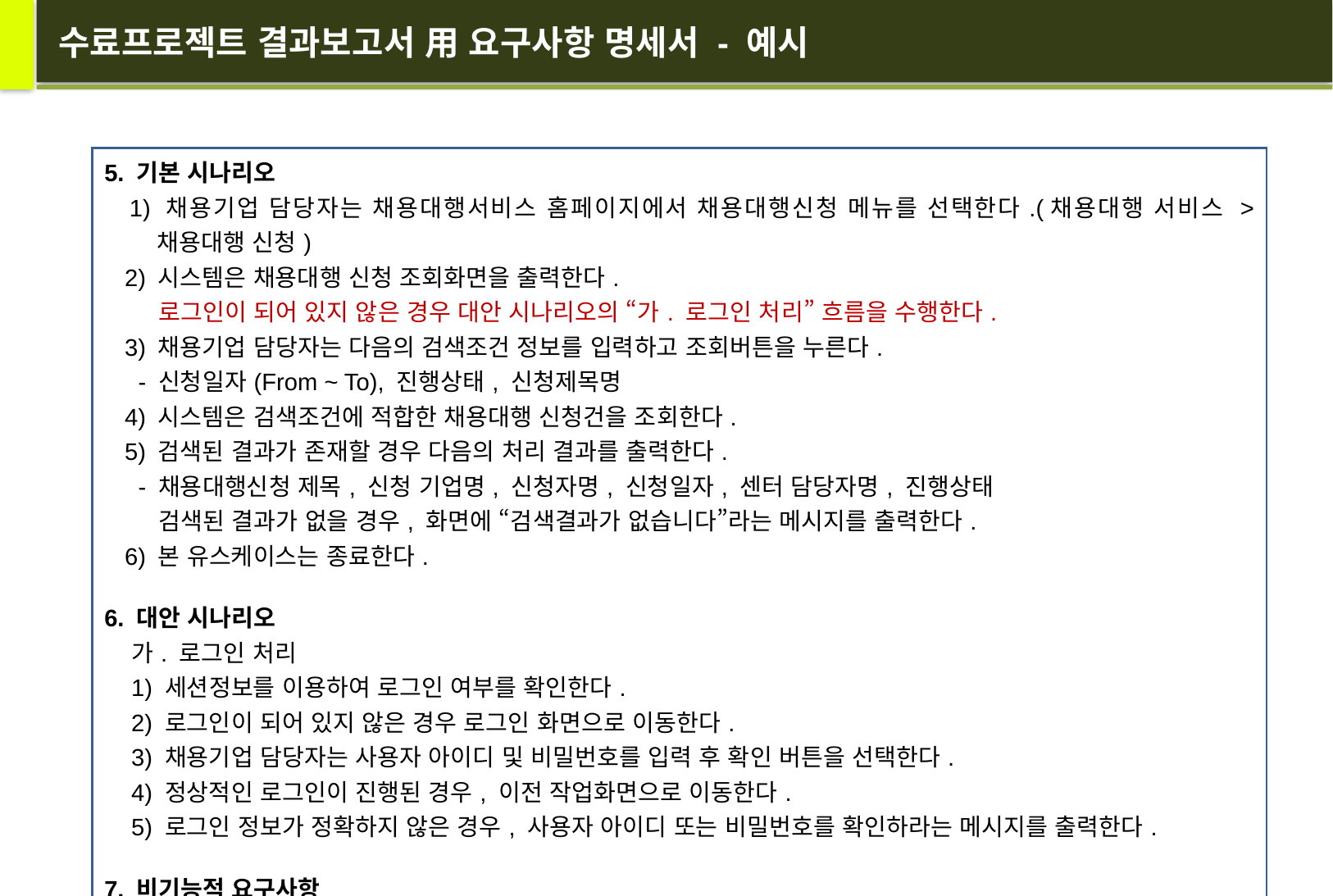

# 수료프로젝트 결과보고서 用 요구사항 명세서 - 예시
| 5. 기본 시나리오 1) 채용기업 담당자는 채용대행서비스 홈페이지에서 채용대행신청 메뉴를 선택한다.(채용대행 서비스 > 채용대행 신청) 2) 시스템은 채용대행 신청 조회화면을 출력한다. 로그인이 되어 있지 않은 경우 대안 시나리오의 “가. 로그인 처리” 흐름을 수행한다. 3) 채용기업 담당자는 다음의 검색조건 정보를 입력하고 조회버튼을 누른다. - 신청일자(From ~ To), 진행상태, 신청제목명 4) 시스템은 검색조건에 적합한 채용대행 신청건을 조회한다. 5) 검색된 결과가 존재할 경우 다음의 처리 결과를 출력한다. - 채용대행신청 제목, 신청 기업명, 신청자명, 신청일자, 센터 담당자명, 진행상태 검색된 결과가 없을 경우, 화면에 “검색결과가 없습니다”라는 메시지를 출력한다. 6) 본 유스케이스는 종료한다. 6. 대안 시나리오 가. 로그인 처리 1) 세션정보를 이용하여 로그인 여부를 확인한다. 2) 로그인이 되어 있지 않은 경우 로그인 화면으로 이동한다. 3) 채용기업 담당자는 사용자 아이디 및 비밀번호를 입력 후 확인 버튼을 선택한다. 4) 정상적인 로그인이 진행된 경우, 이전 작업화면으로 이동한다. 5) 로그인 정보가 정확하지 않은 경우, 사용자 아이디 또는 비밀번호를 확인하라는 메시지를 출력한다. 7. 비기능적 요구사항 없음 |
| --- |